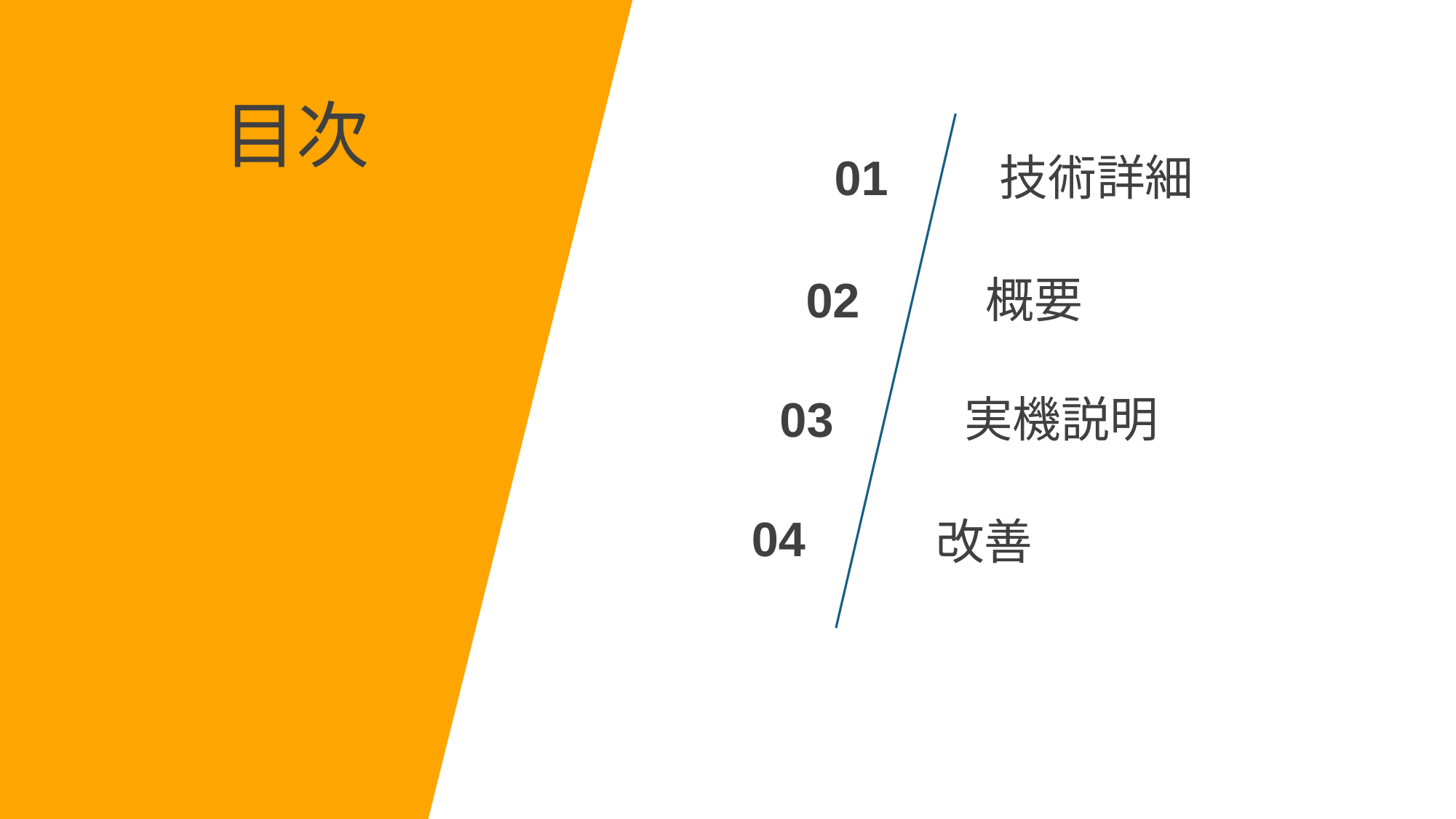

目次
01
技術詳細
02
概要
実機説明
03
04
改善